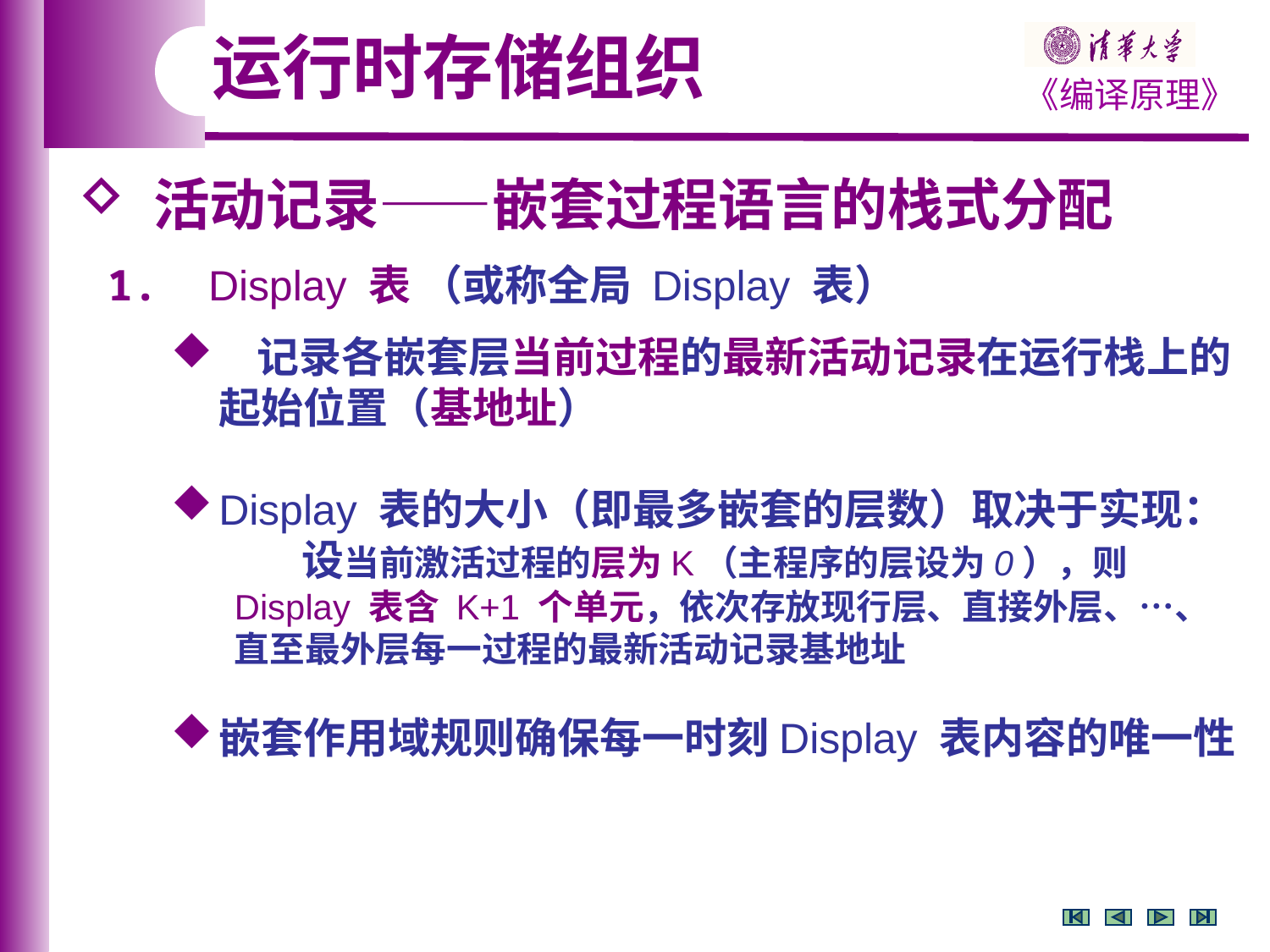

运行时存储组织
 活动记录——嵌套过程语言的栈式分配
  Display 表 （或称全局 Display 表）

   记录各嵌套层当前过程的最新活动记录在运行栈上的起始位置（基地址）

Display 表的大小（即最多嵌套的层数）取决于实现：
      设当前激活过程的层为K（主程序的层设为0），则 Display 表含 K+1 个单元，依次存放现行层、直接外层、…、直至最外层每一过程的最新活动记录基地址

嵌套作用域规则确保每一时刻Display 表内容的唯一性